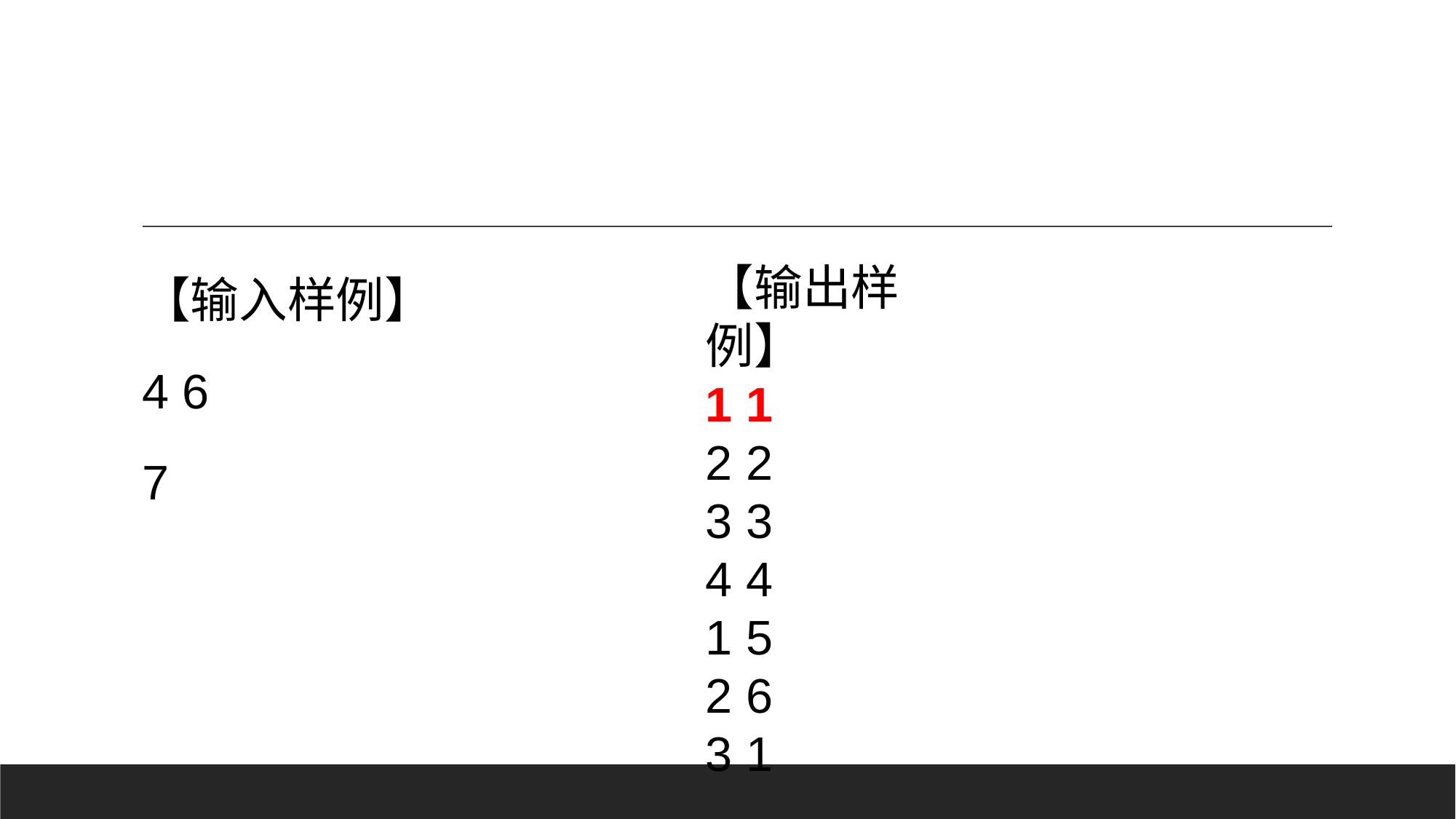

#
【输出样例】
1 1
2 2
3 3
4 4
1 5
2 6
3 1
【输入样例】
4 6
7